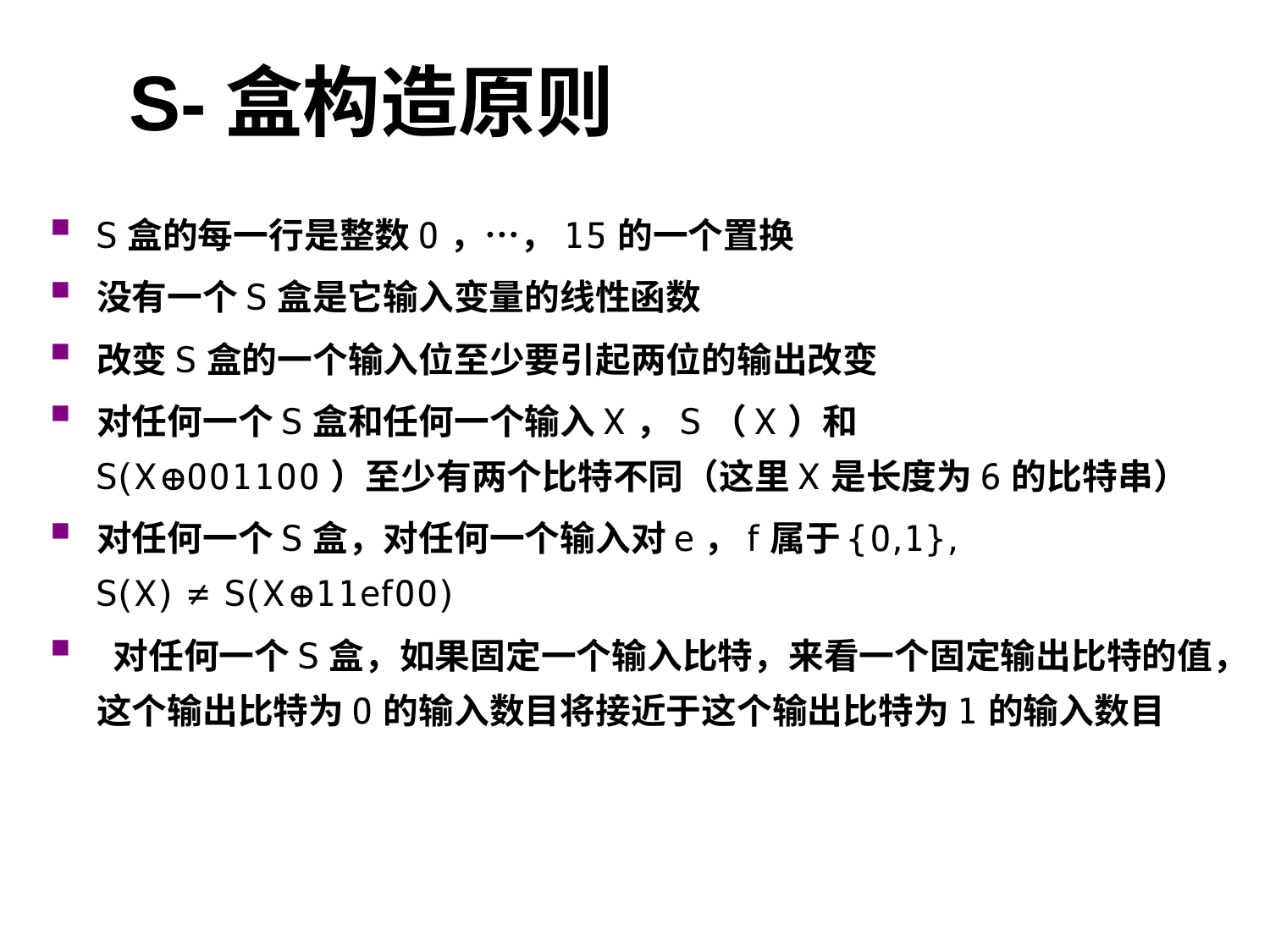

# S-盒构造原则
S盒的每一行是整数0，…，15的一个置换
没有一个S盒是它输入变量的线性函数
改变S盒的一个输入位至少要引起两位的输出改变
对任何一个S盒和任何一个输入X，S（X）和
S(X⊕001100）至少有两个比特不同（这里X是长度为6的比特串）
对任何一个S盒，对任何一个输入对e，f属于{0,1},
S(X) ≠ S(X⊕11ef00)
 对任何一个S盒，如果固定一个输入比特，来看一个固定输出比特的值，这个输出比特为0的输入数目将接近于这个输出比特为1的输入数目